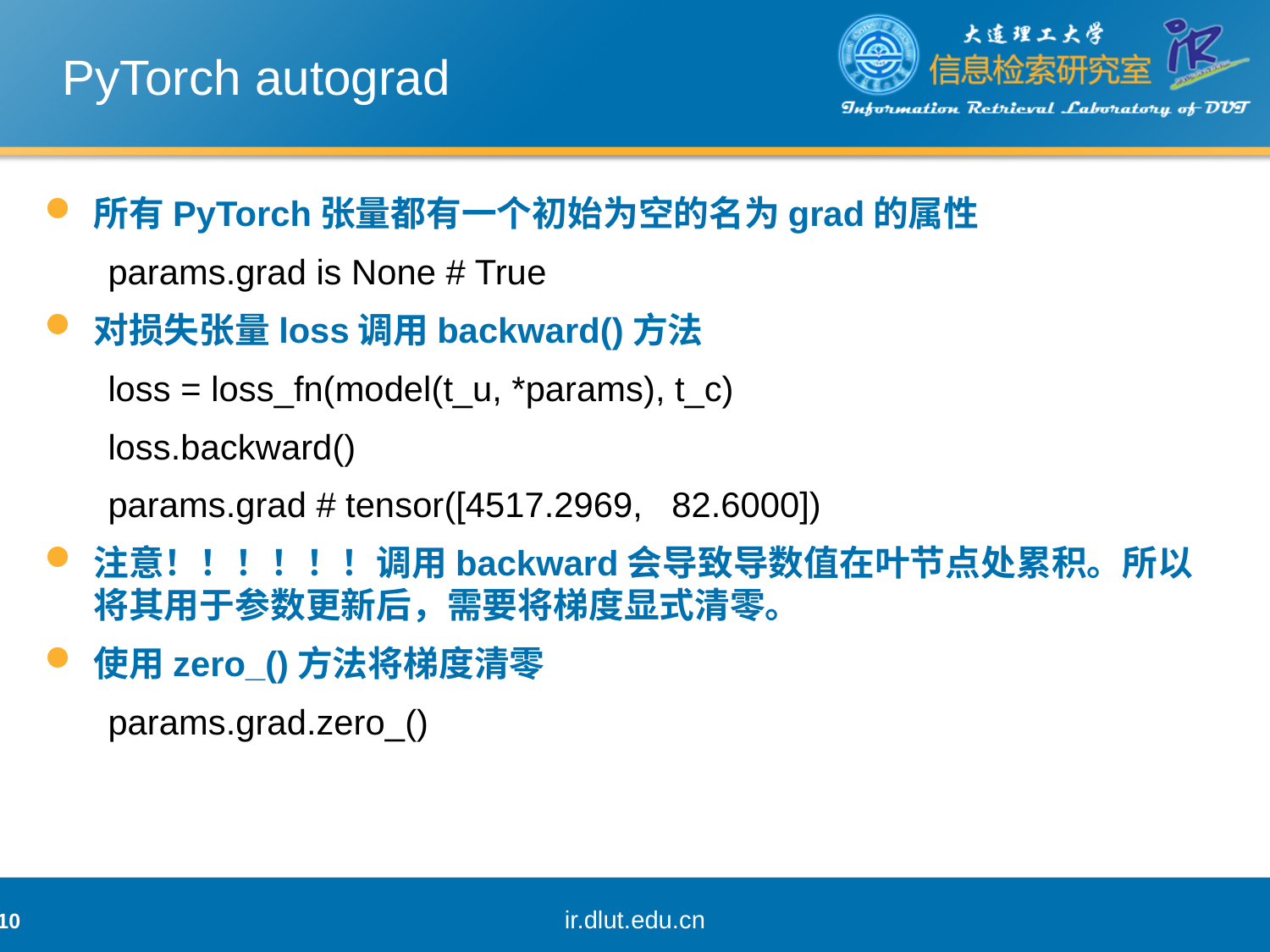

# PyTorch autograd
所有PyTorch张量都有一个初始为空的名为grad的属性
params.grad is None # True
对损失张量loss调用backward()方法
loss = loss_fn(model(t_u, *params), t_c)
loss.backward()
params.grad # tensor([4517.2969,   82.6000])
注意！！！！！！调用backward会导致导数值在叶节点处累积。所以将其用于参数更新后，需要将梯度显式清零。
使用zero_()方法将梯度清零
params.grad.zero_()

10